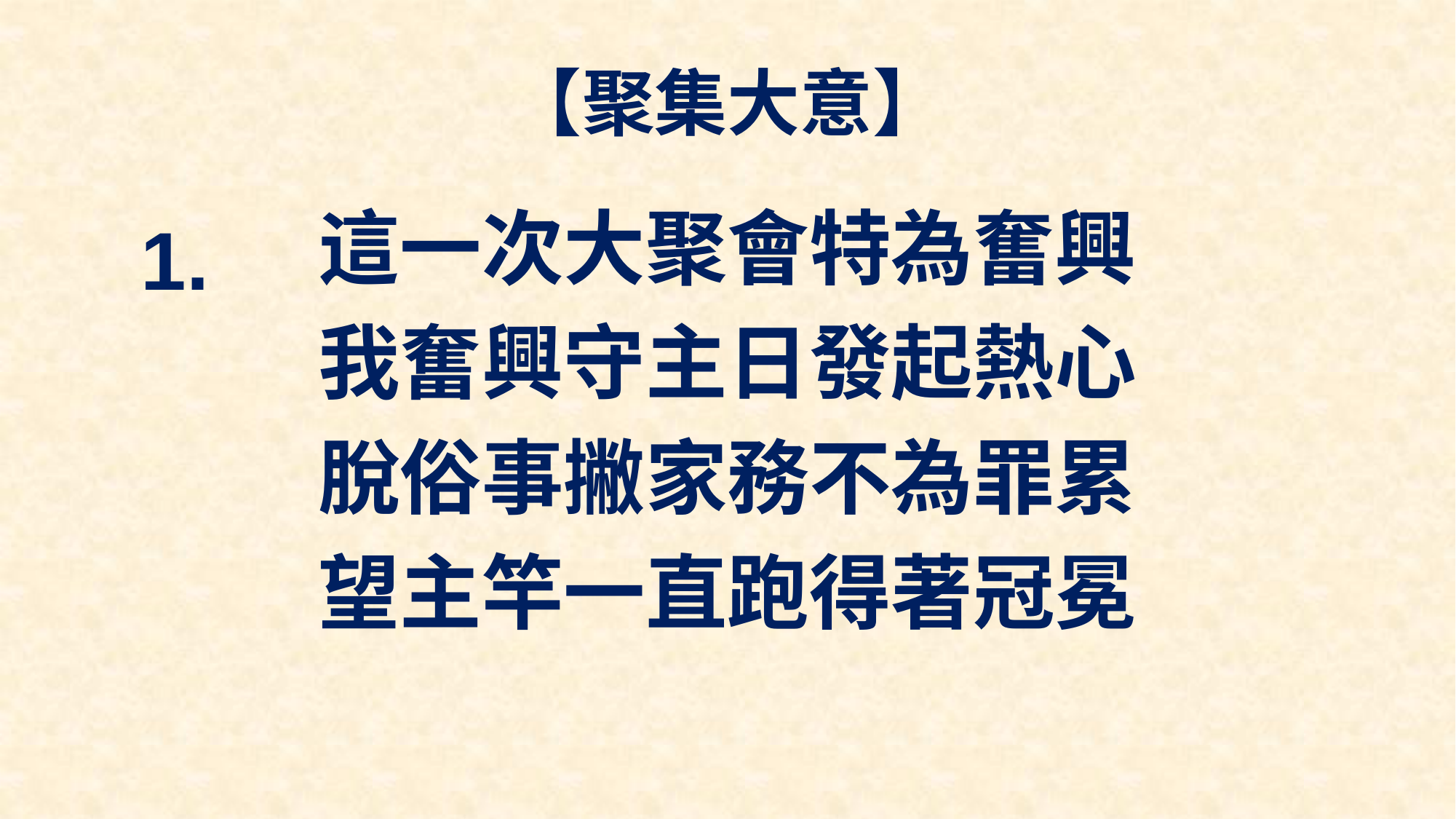

# 【聚集大意】
這一次大聚會特為奮興
我奮興守主日發起熱心
脫俗事撇家務不為罪累
望主竿一直跑得著冠冕
1.